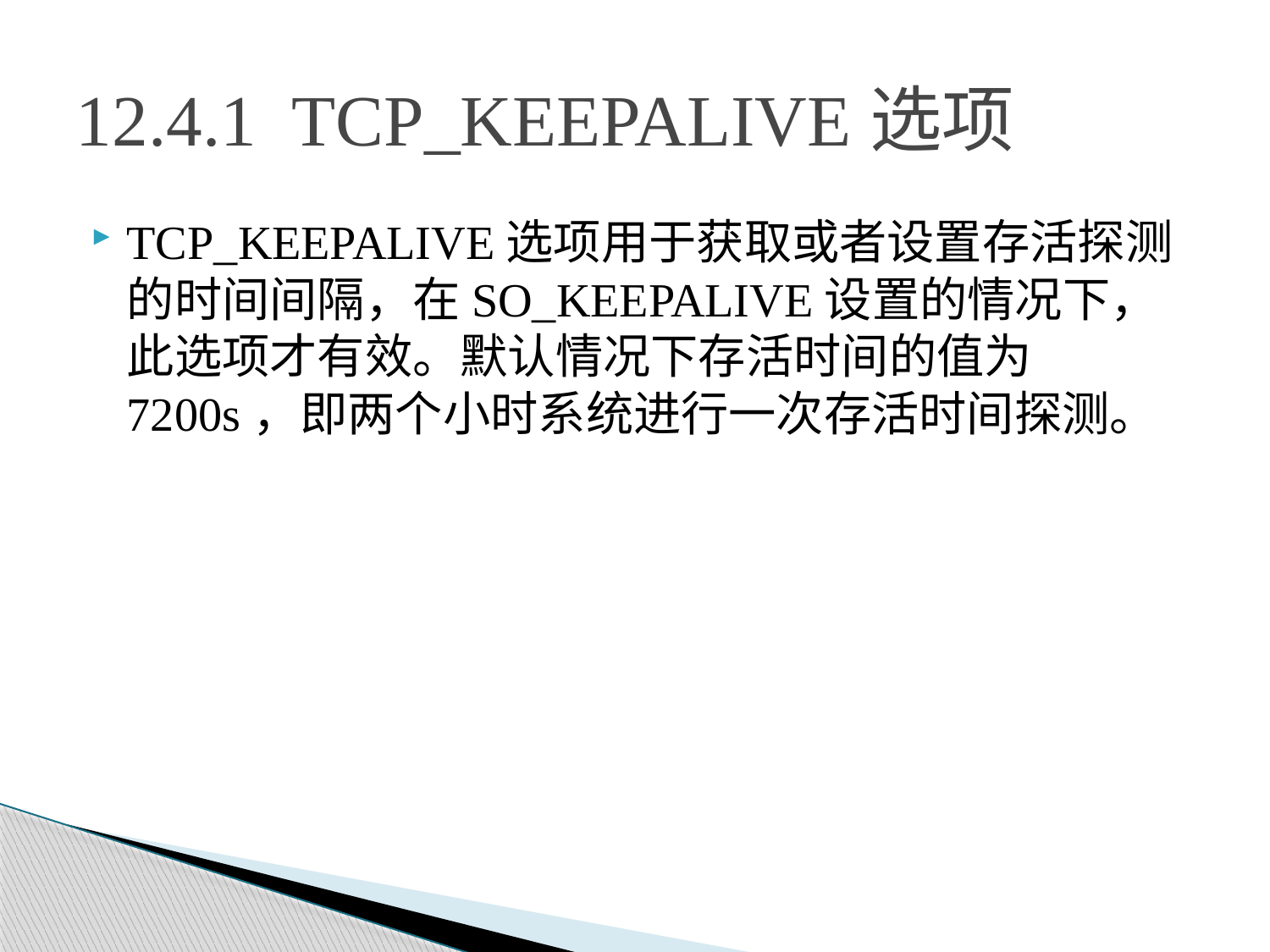

# 12.4.1  TCP_KEEPALIVE选项
TCP_KEEPALIVE选项用于获取或者设置存活探测的时间间隔，在SO_KEEPALIVE设置的情况下，此选项才有效。默认情况下存活时间的值为7200s，即两个小时系统进行一次存活时间探测。